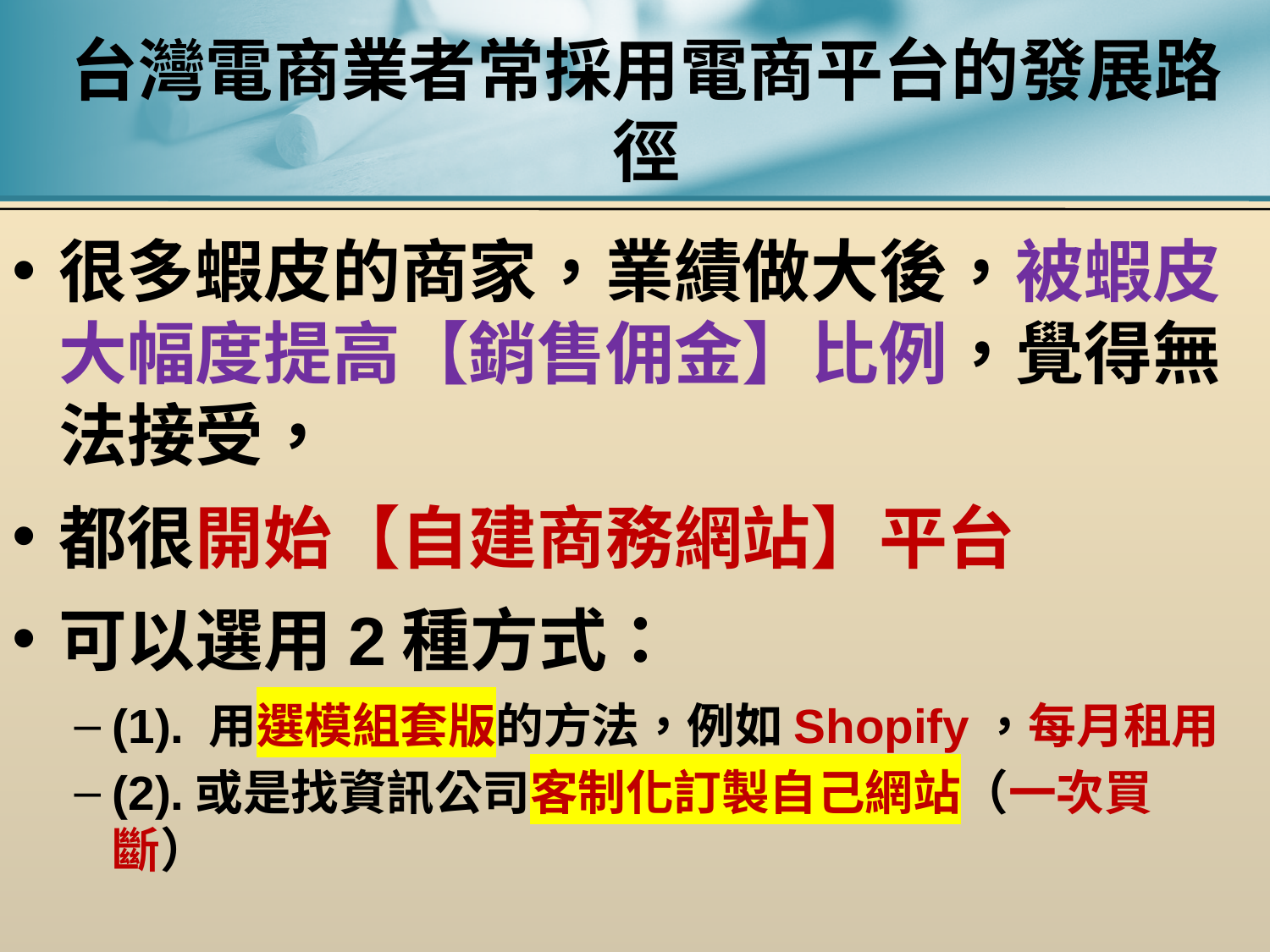

# 台灣電商業者常採用電商平台的發展路徑
很多蝦皮的商家，業績做大後，被蝦皮大幅度提高【銷售佣金】比例，覺得無法接受，
都很開始【自建商務網站】平台
可以選用2種方式：
(1). 用選模組套版的方法，例如Shopify，每月租用
(2).或是找資訊公司客制化訂製自己網站（一次買斷）